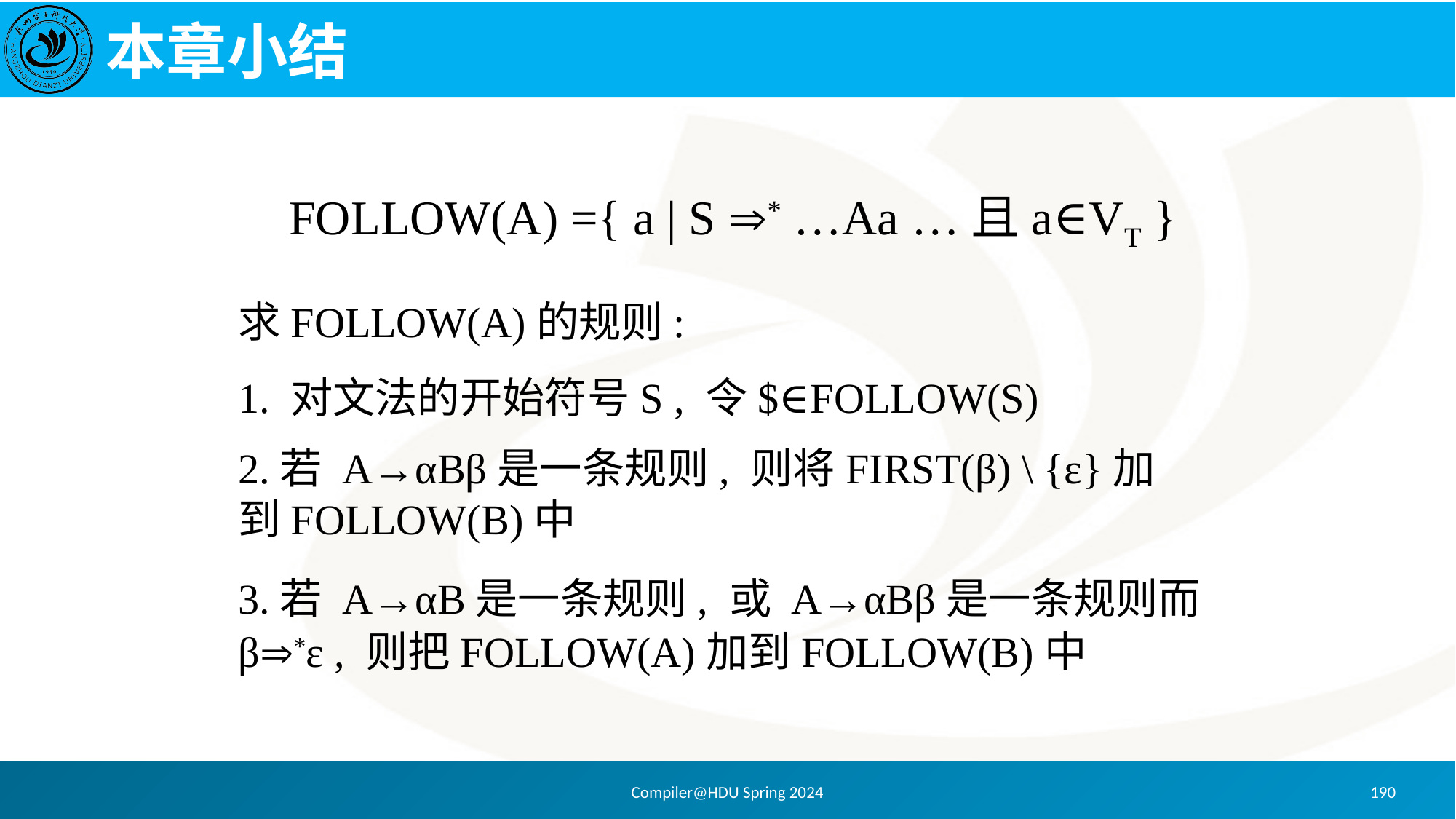

# 本章小结
FOLLOW(A) ={ a | S ⇒* …Aa …且a∈VT }
求FOLLOW(A)的规则:
1. 对文法的开始符号S , 令$∈FOLLOW(S)
2.若 A→αBβ是一条规则, 则将FIRST(β) \ {ε}加到FOLLOW(B)中
3.若 A→αB是一条规则, 或 A→αBβ是一条规则而β⇒*ε , 则把FOLLOW(A)加到FOLLOW(B)中
Compiler@HDU Spring 2024
190